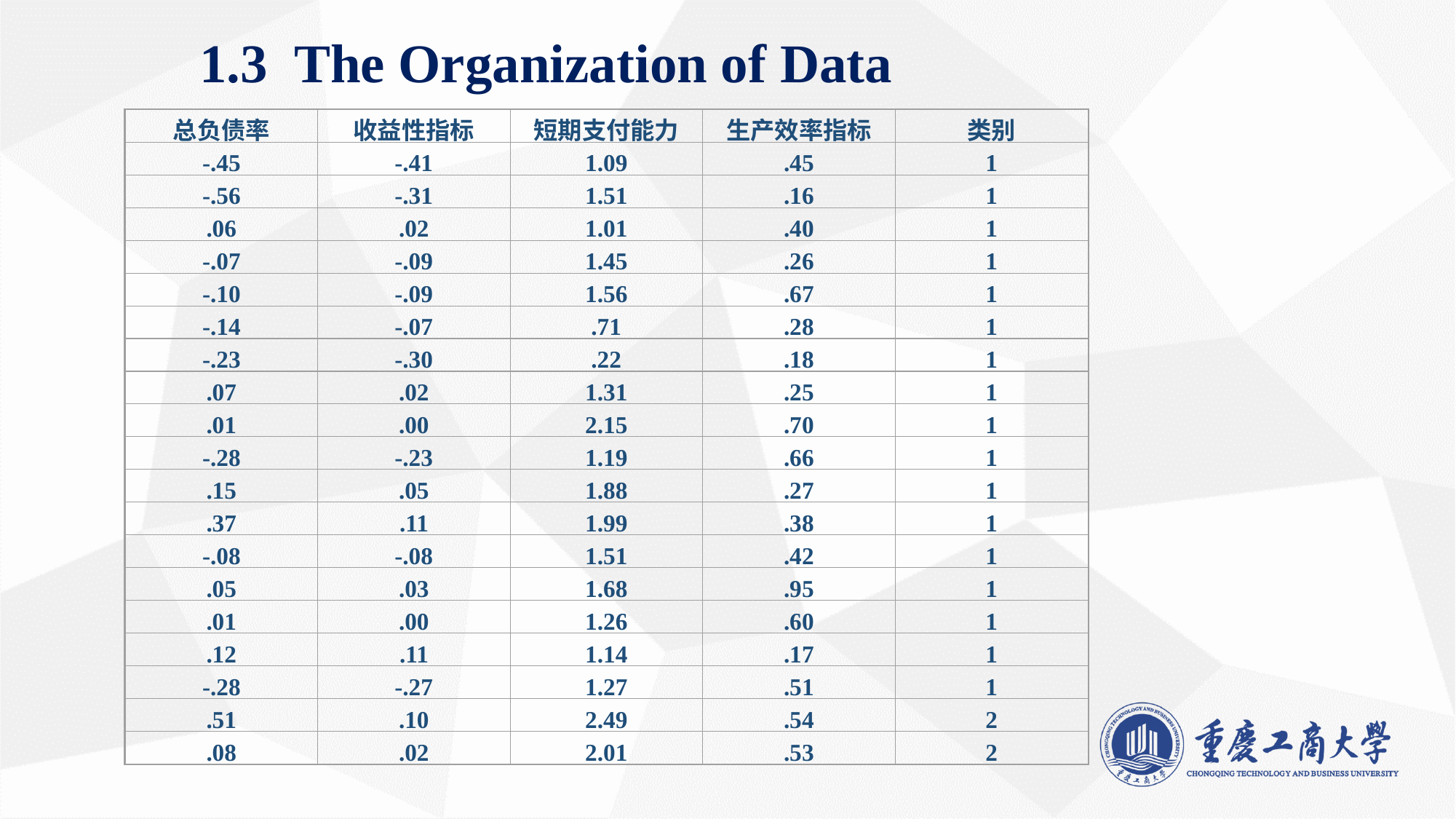

# 1.3  The Organization of Data

总负债率

收益性指标

短期支付能力

生产效率指标

类别

-.45

-.41

1.09

.45

1

-.56

-.31

1.51

.16

1

.06

.02

1.01

.40

1

-.07

-.09

1.45

.26

1

-.10

-.09

1.56

.67

1

-.14

-.07

.71

.28

1

-.23

-.30

.22

.18

1

.07

.02

1.31

.25

1

.01

.00

2.15

.70

1

-.28

-.23

1.19

.66

1

.15

.05

1.88

.27

1

.37

.11

1.99

.38

1

-.08

-.08

1.51

.42

1

.05

.03

1.68

.95

1

.01

.00

1.26

.60

1

.12

.11

1.14

.17

1

-.28

-.27

1.27

.51

1

.51

.10

2.49

.54

2

.08

.02

2.01

.53

2